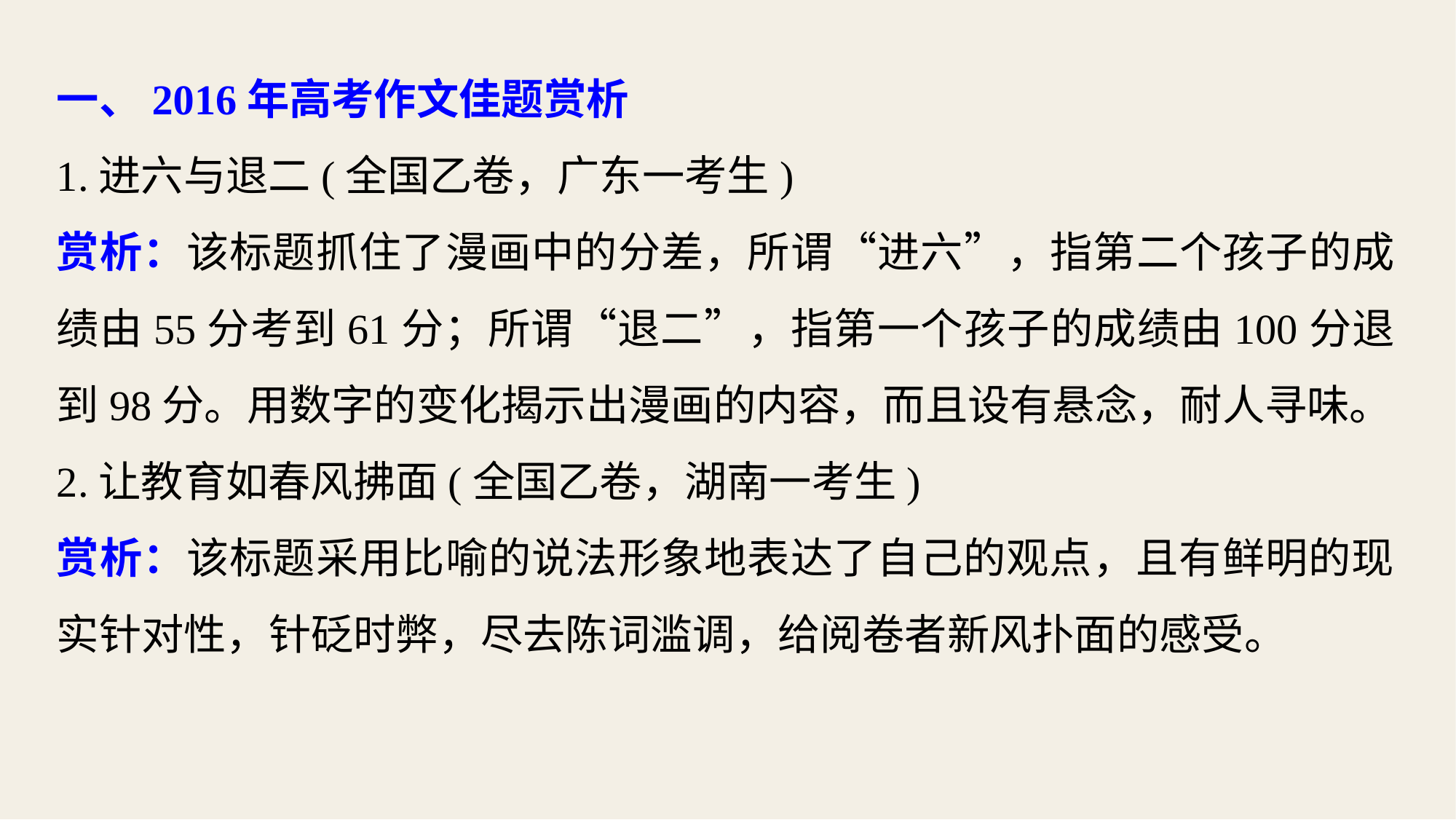

一、2016年高考作文佳题赏析
1.进六与退二(全国乙卷，广东一考生)
赏析：该标题抓住了漫画中的分差，所谓“进六”，指第二个孩子的成绩由55分考到61分；所谓“退二”，指第一个孩子的成绩由100分退到98分。用数字的变化揭示出漫画的内容，而且设有悬念，耐人寻味。
2.让教育如春风拂面(全国乙卷，湖南一考生)
赏析：该标题采用比喻的说法形象地表达了自己的观点，且有鲜明的现实针对性，针砭时弊，尽去陈词滥调，给阅卷者新风扑面的感受。